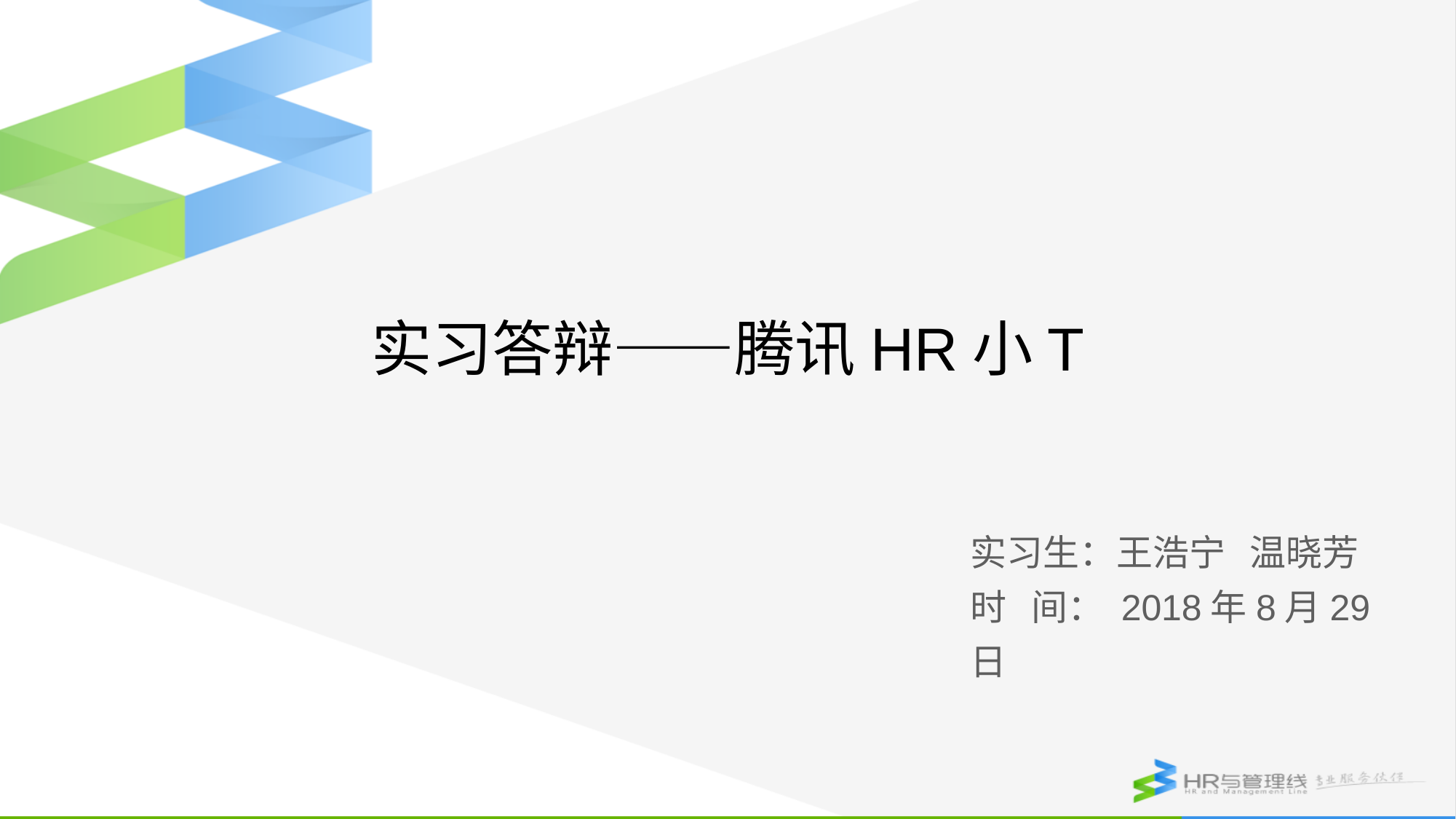

# 实习答辩——腾讯HR小T
实习生：王浩宁   温晓芳
时   间： 2018年8月29日